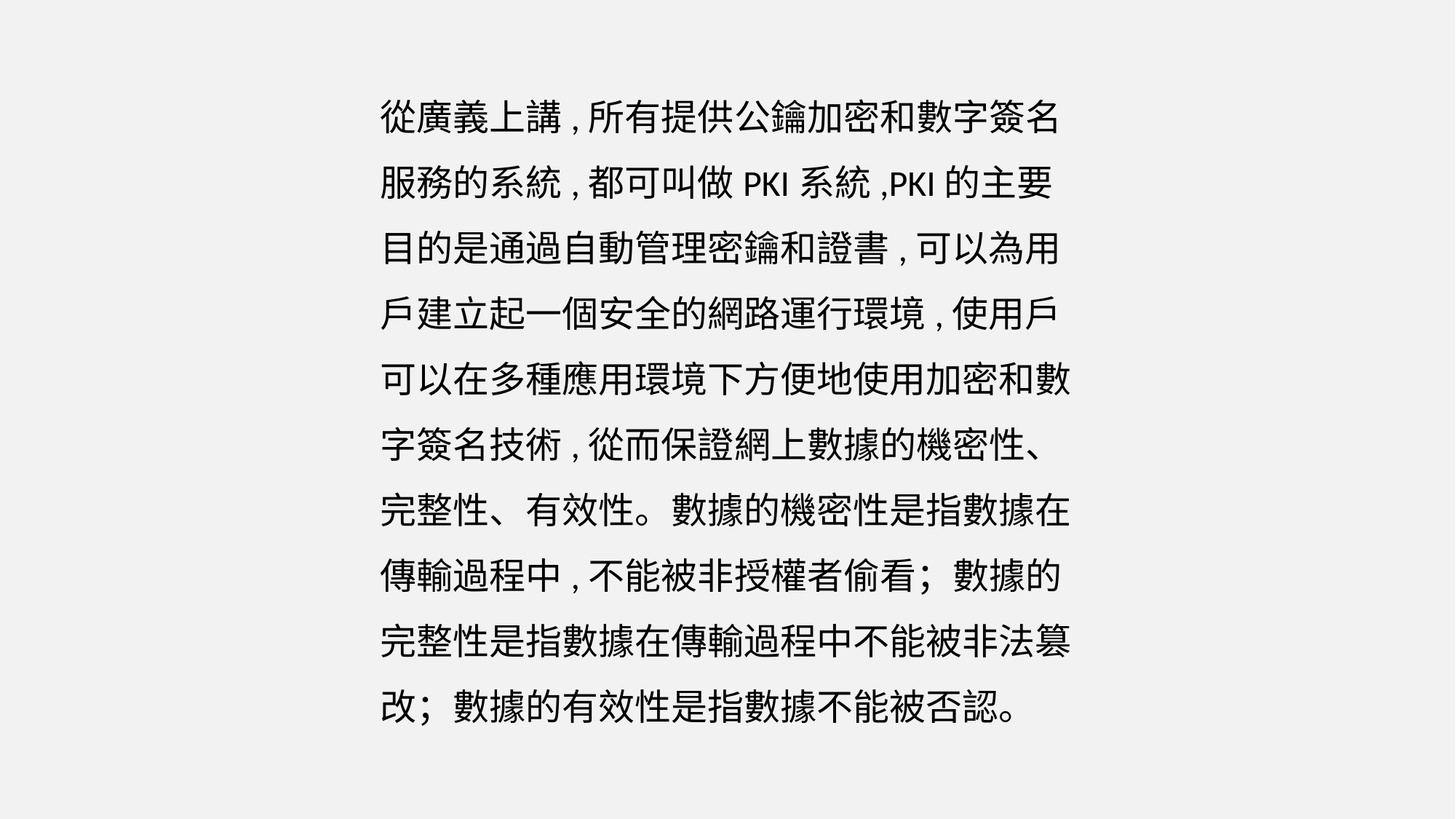

從廣義上講,所有提供公鑰加密和數字簽名服務的系統,都可叫做PKI系統,PKI的主要目的是通過自動管理密鑰和證書,可以為用戶建立起一個安全的網路運行環境,使用戶可以在多種應用環境下方便地使用加密和數字簽名技術,從而保證網上數據的機密性、完整性、有效性。數據的機密性是指數據在傳輸過程中,不能被非授權者偷看；數據的完整性是指數據在傳輸過程中不能被非法篡改；數據的有效性是指數據不能被否認。